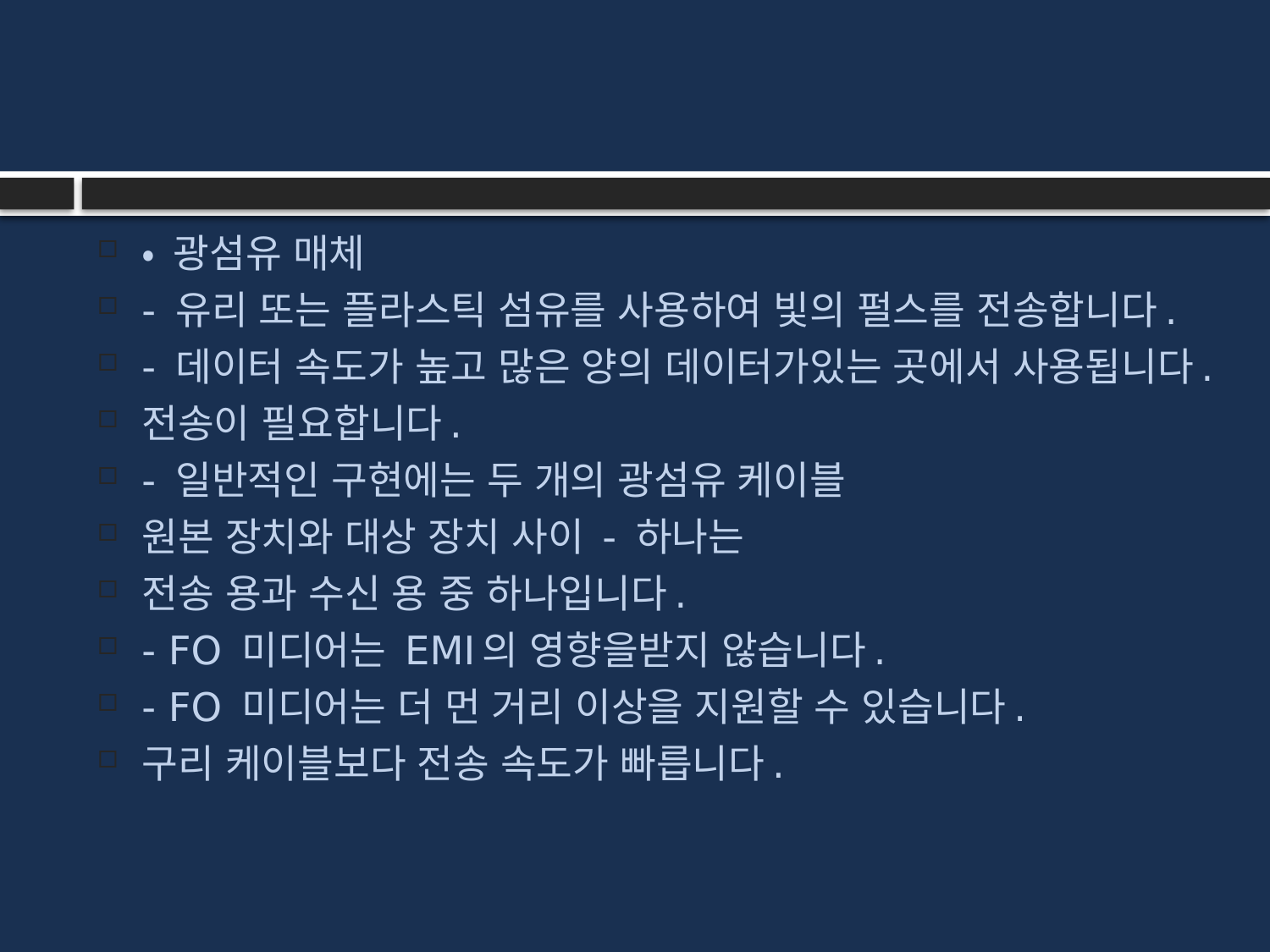

#
• 광섬유 매체
- 유리 또는 플라스틱 섬유를 사용하여 빛의 펄스를 전송합니다.
- 데이터 속도가 높고 많은 양의 데이터가있는 곳에서 사용됩니다.
전송이 필요합니다.
- 일반적인 구현에는 두 개의 광섬유 케이블
원본 장치와 대상 장치 사이 - 하나는
전송 용과 수신 용 중 하나입니다.
- FO 미디어는 EMI의 영향을받지 않습니다.
- FO 미디어는 더 먼 거리 이상을 지원할 수 있습니다.
구리 케이블보다 전송 속도가 빠릅니다.